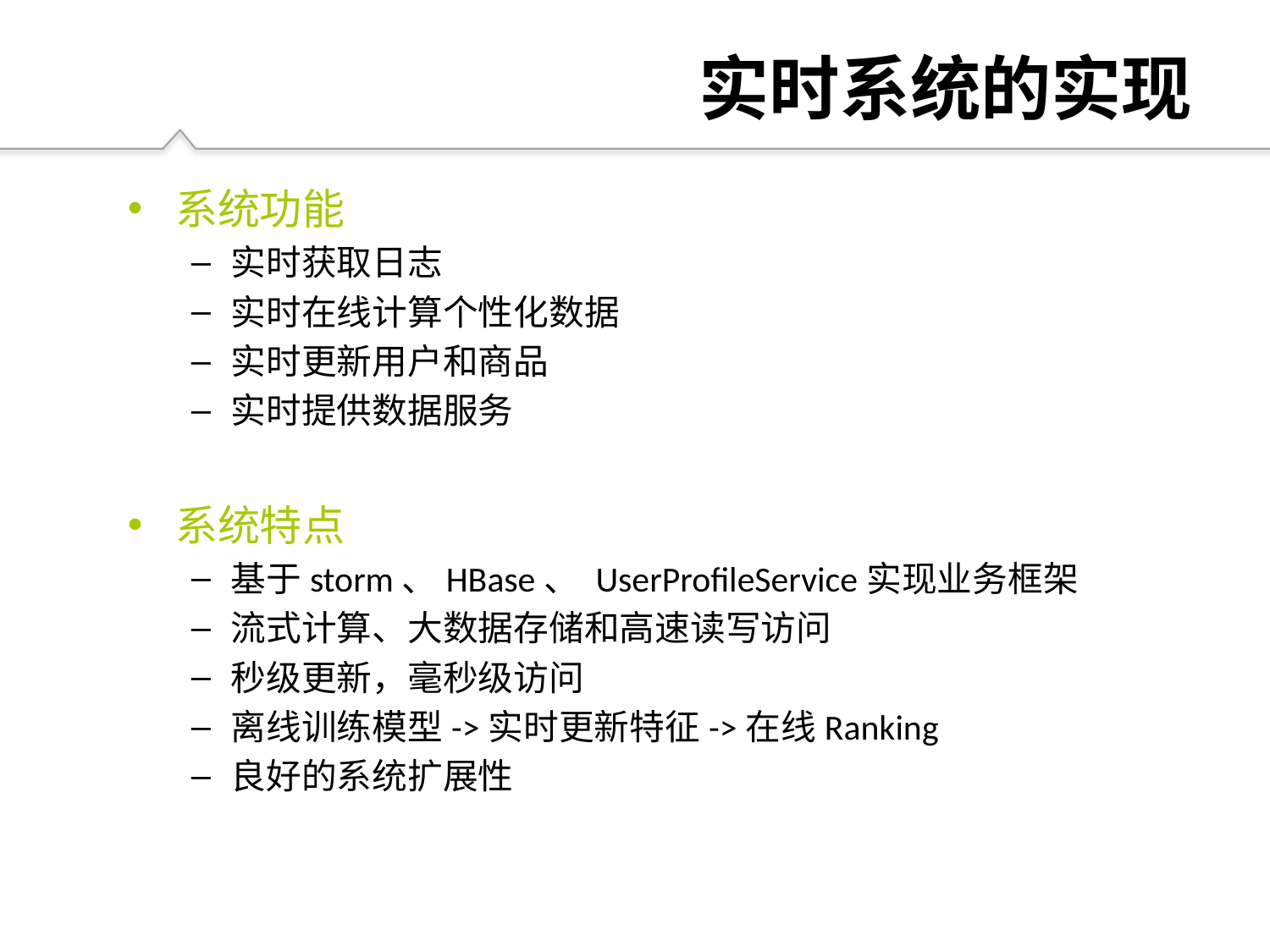

# 实时系统的实现
系统功能
实时获取日志
实时在线计算个性化数据
实时更新用户和商品
实时提供数据服务

系统特点
基于storm、HBase、 UserProfileService实现业务框架
流式计算、大数据存储和高速读写访问
秒级更新，毫秒级访问
离线训练模型->实时更新特征->在线Ranking
良好的系统扩展性